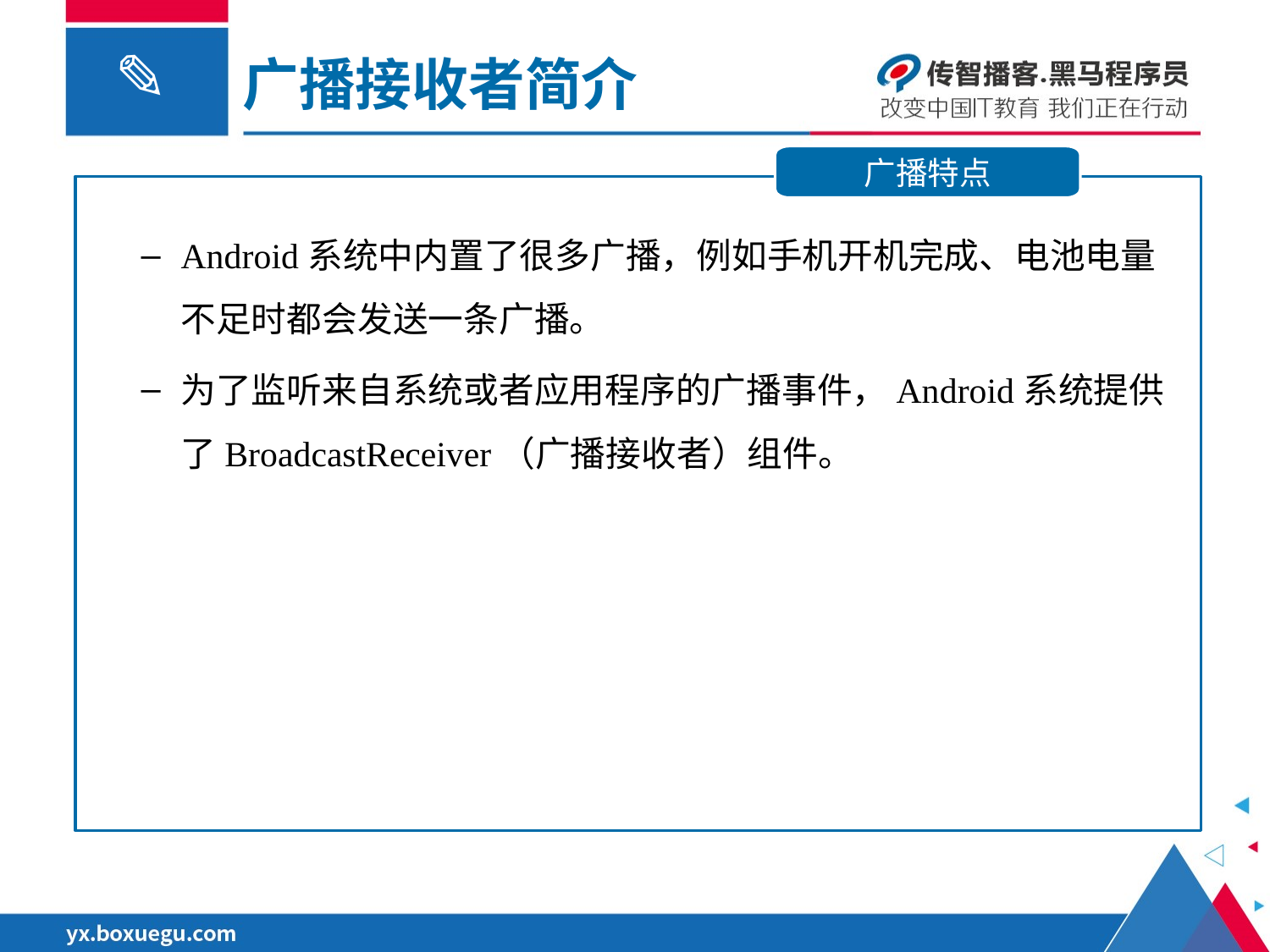

广播接收者简介
广播特点

Android系统中内置了很多广播，例如手机开机完成、电池电量不足时都会发送一条广播。
为了监听来自系统或者应用程序的广播事件，Android系统提供了BroadcastReceiver（广播接收者）组件。